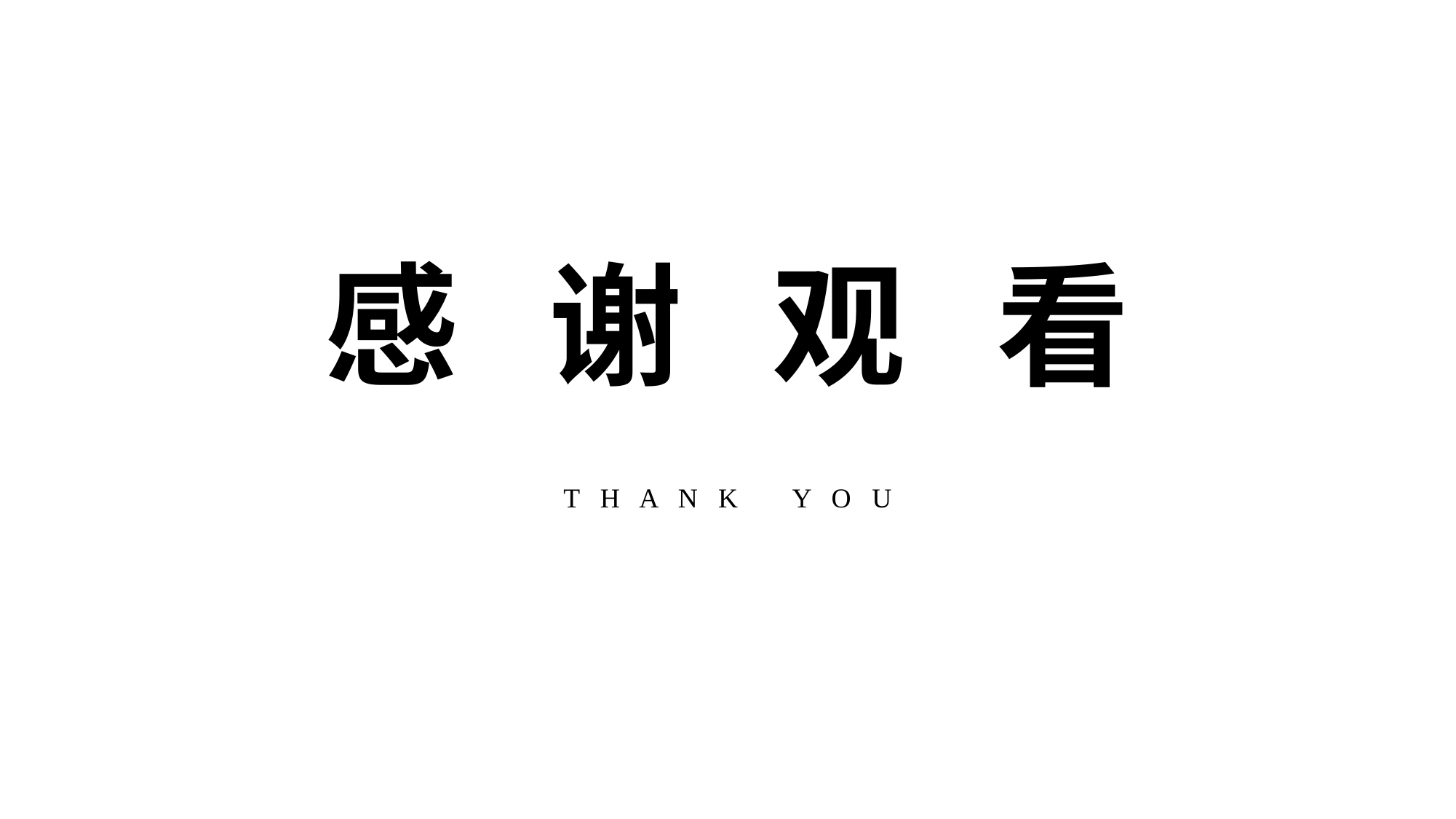

感   谢   观   看
T   H   A   N   K        Y   O   U